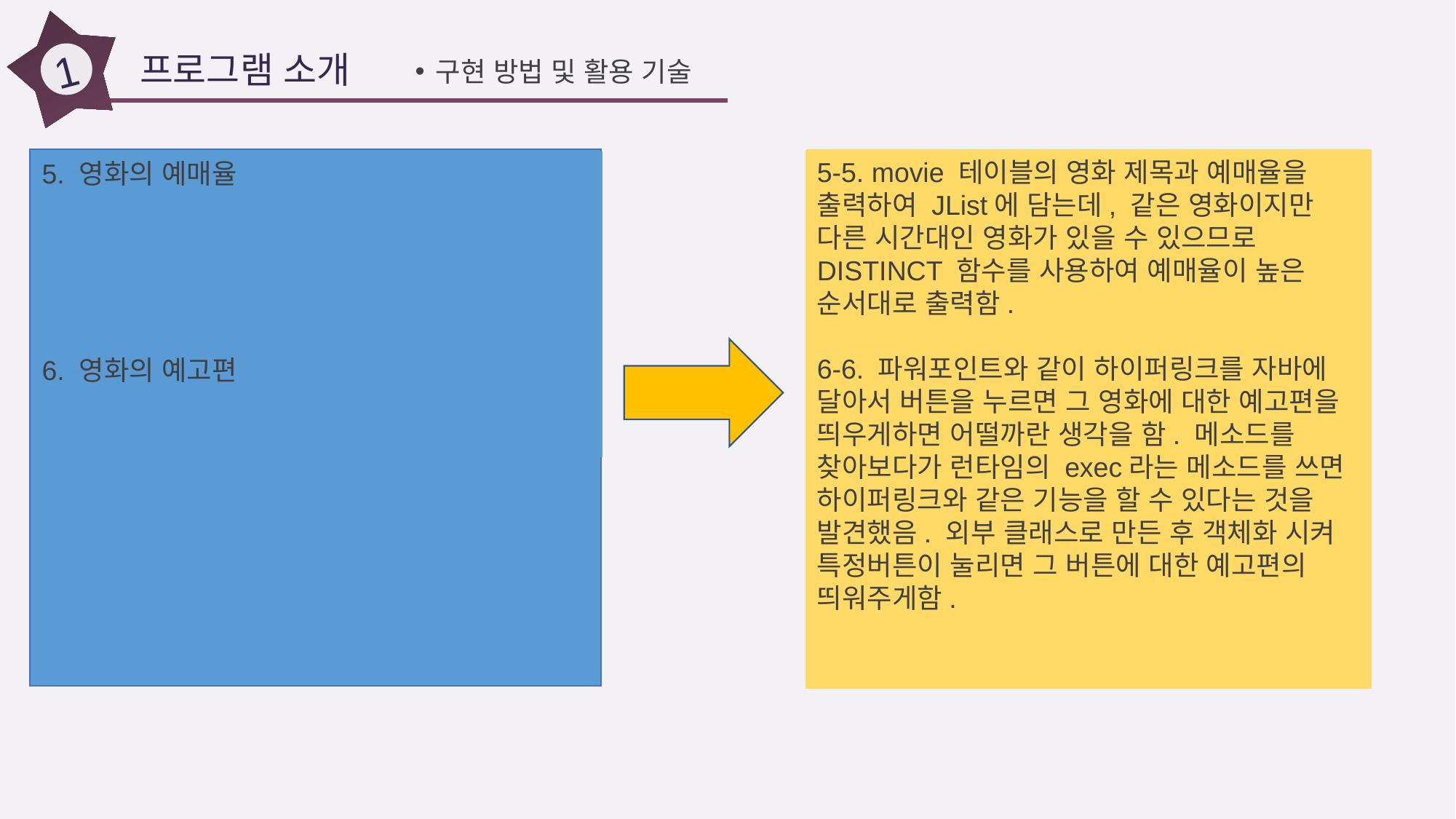

1
프로그램 소개
구현 방법 및 활용 기술

5-5. movie 테이블의 영화 제목과 예매율을 출력하여 JList에 담는데, 같은 영화이지만 다른 시간대인 영화가 있을 수 있으므로 DISTINCT 함수를 사용하여 예매율이 높은 순서대로 출력함.

6-6. 파워포인트와 같이 하이퍼링크를 자바에 달아서 버튼을 누르면 그 영화에 대한 예고편을 띄우게하면 어떨까란 생각을 함. 메소드를 찾아보다가 런타임의 exec라는 메소드를 쓰면 하이퍼링크와 같은 기능을 할 수 있다는 것을 발견했음. 외부 클래스로 만든 후 객체화 시켜 특정버튼이 눌리면 그 버튼에 대한 예고편의 띄워주게함.

5. 영화의 예매율

6. 영화의 예고편